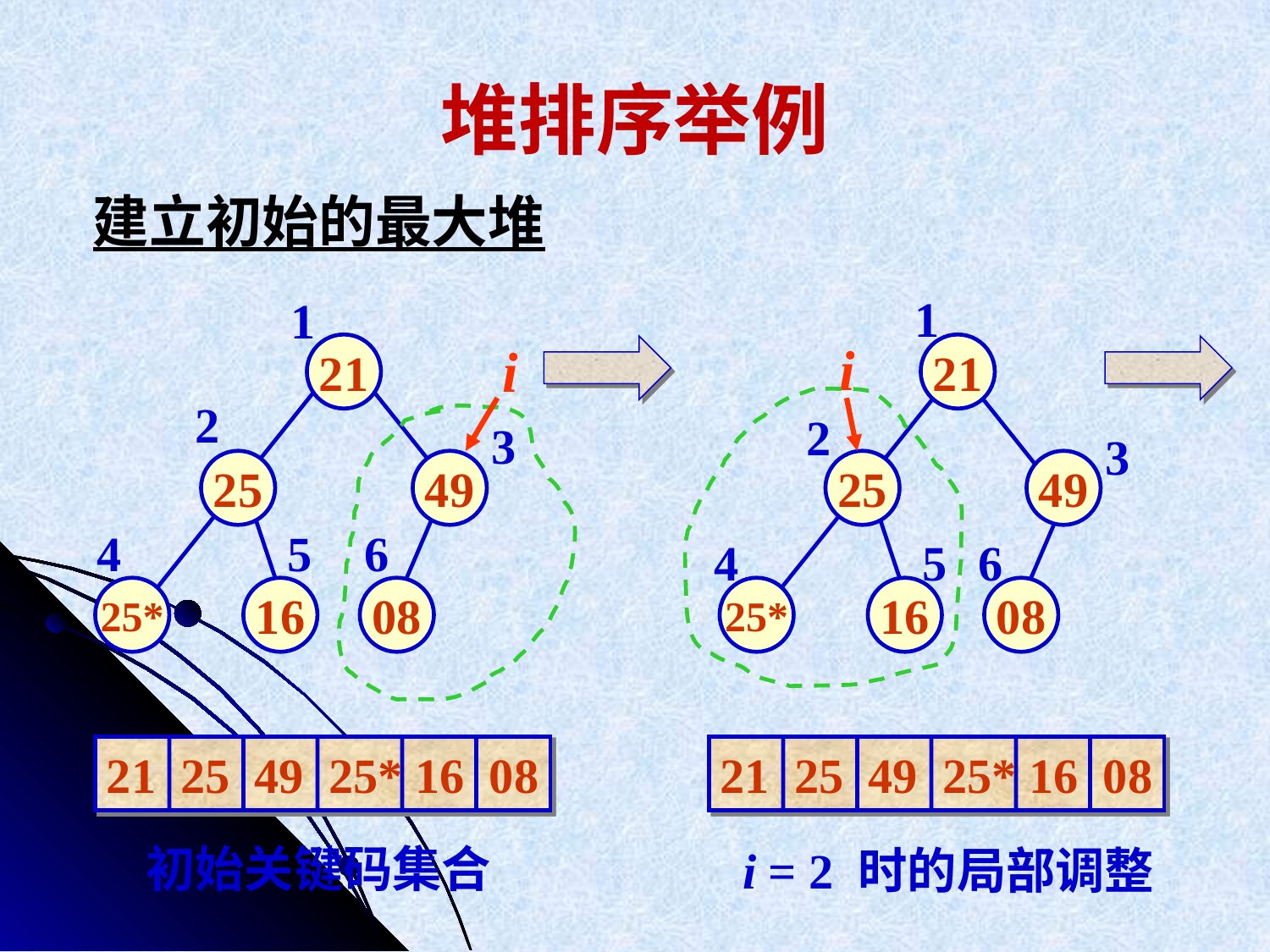

# 堆排序举例
建立初始的最大堆
1
1
i
i
21
21

2

2

3
3
25
49
25
49

4
5
6
4
5
6
25*
16
08
25*
16
08
21  25  49  25* 16  08

21  25  49  25* 16  08

初始关键码集合
i = 2 时的局部调整